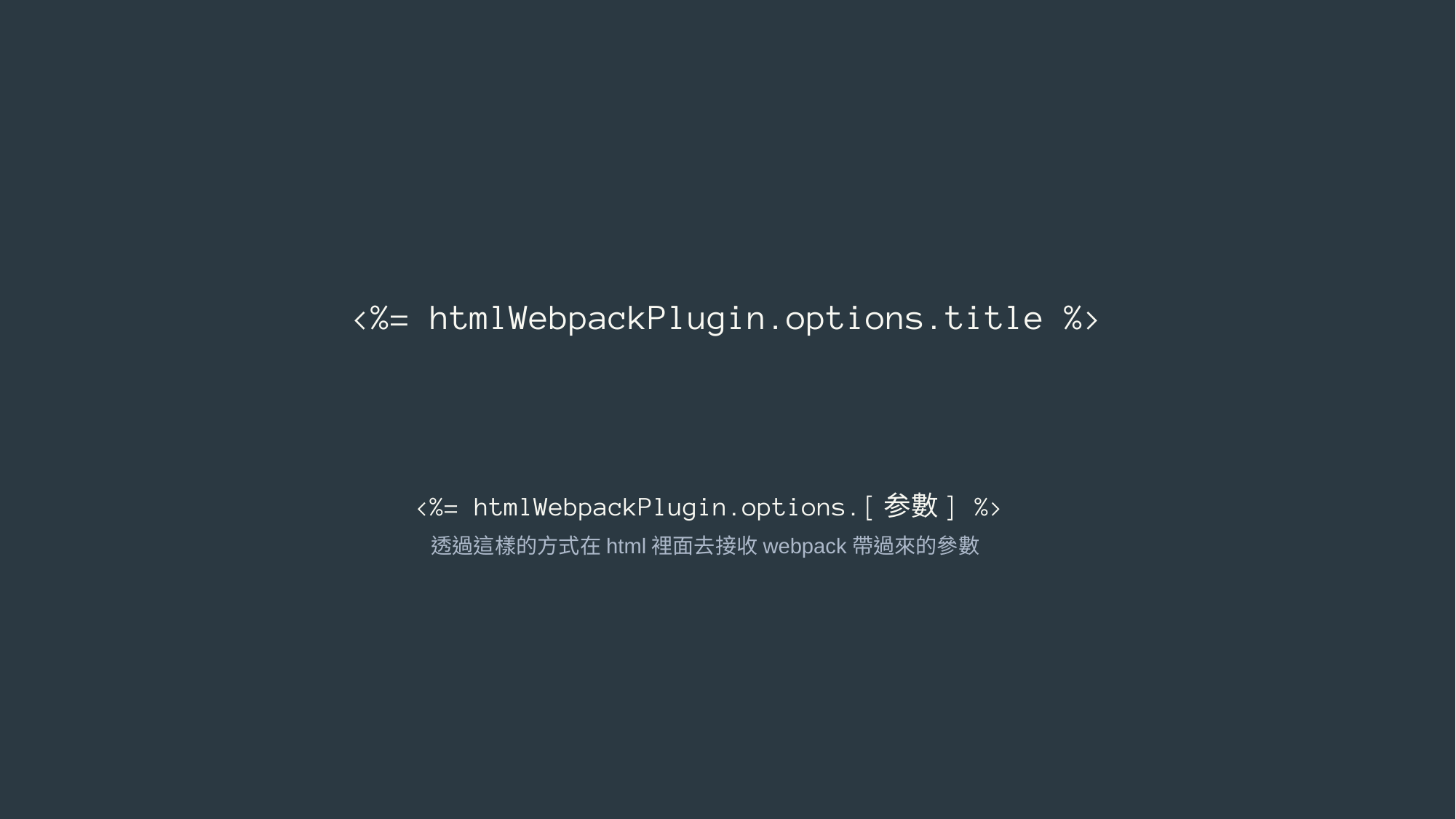

<%= htmlWebpackPlugin.options.title %>
<%= htmlWebpackPlugin.options.[参數] %>
透過這樣的方式在html裡面去接收webpack帶過來的參數